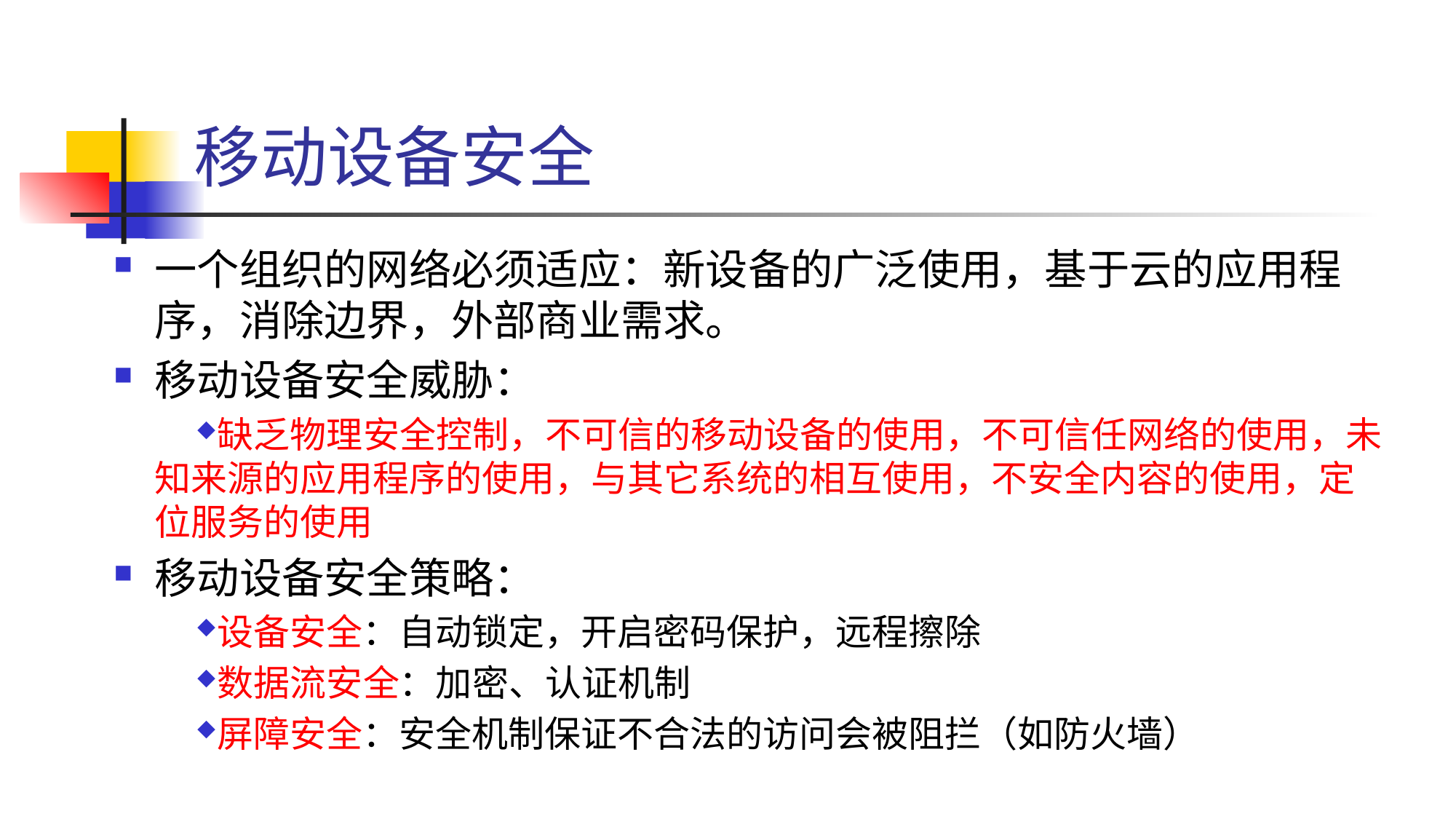

# 移动设备安全
一个组织的网络必须适应：新设备的广泛使用，基于云的应用程序，消除边界，外部商业需求。
移动设备安全威胁：
缺乏物理安全控制，不可信的移动设备的使用，不可信任网络的使用，未知来源的应用程序的使用，与其它系统的相互使用，不安全内容的使用，定位服务的使用
移动设备安全策略：
设备安全：自动锁定，开启密码保护，远程擦除
数据流安全：加密、认证机制
屏障安全：安全机制保证不合法的访问会被阻拦（如防火墙）